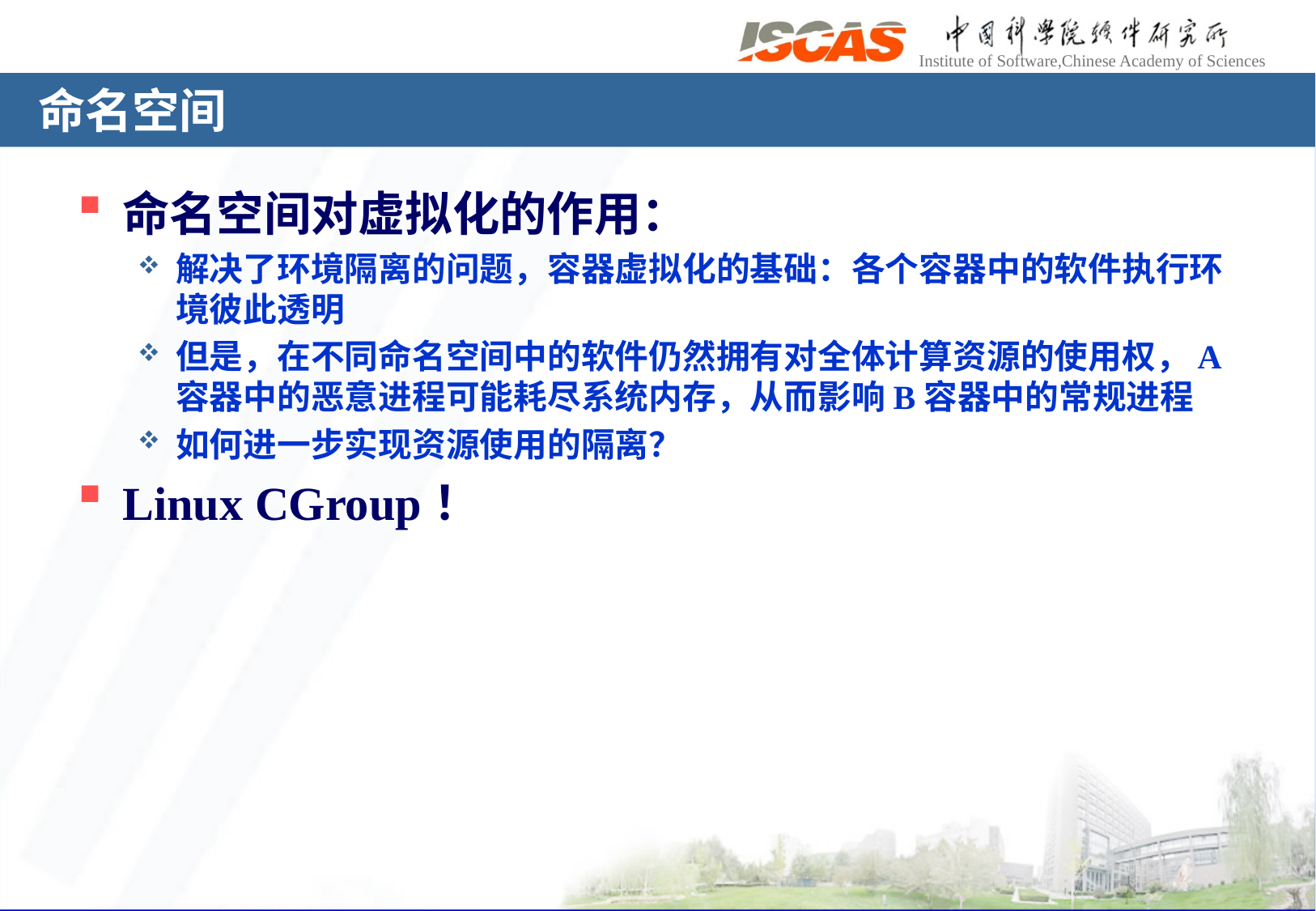

# 命名空间
命名空间对虚拟化的作用：
解决了环境隔离的问题，容器虚拟化的基础：各个容器中的软件执行环境彼此透明
但是，在不同命名空间中的软件仍然拥有对全体计算资源的使用权，A容器中的恶意进程可能耗尽系统内存，从而影响B容器中的常规进程
如何进一步实现资源使用的隔离？
Linux CGroup！